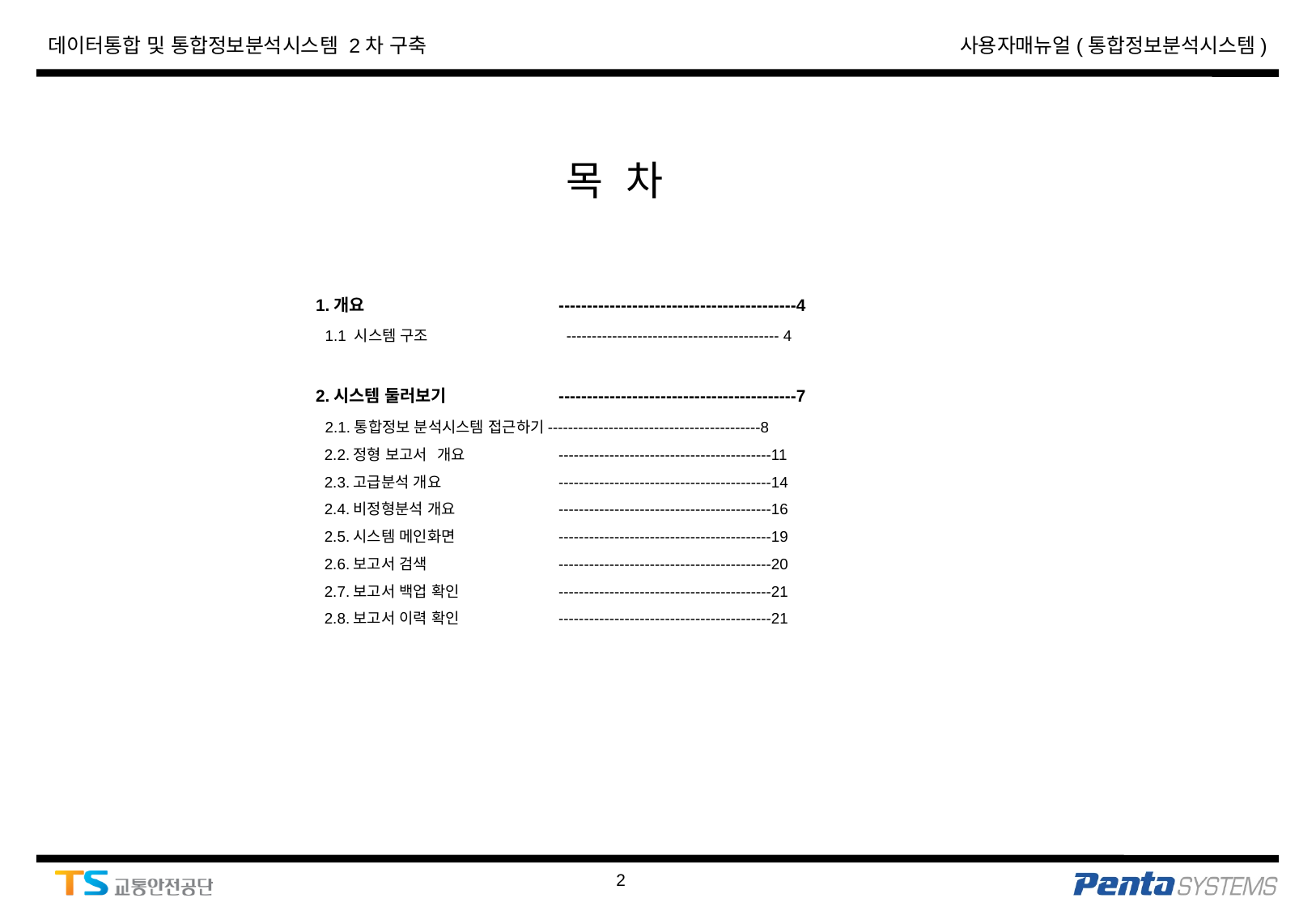

목  차
1.개요		------------------------------------------4
  1.1 시스템 구조	 	 ------------------------------------------ 4

2.시스템 둘러보기	------------------------------------------7
  2.1.통합정보 분석시스템 접근하기------------------------------------------8
  2.2.정형 보고서 	개요	------------------------------------------11
  2.3.고급분석 개요	------------------------------------------14
  2.4.비정형분석 개요	------------------------------------------16
  2.5.시스템 메인화면	------------------------------------------19
  2.6.보고서 검색		------------------------------------------20
  2.7.보고서 백업 확인	------------------------------------------21
  2.8.보고서 이력 확인	------------------------------------------21